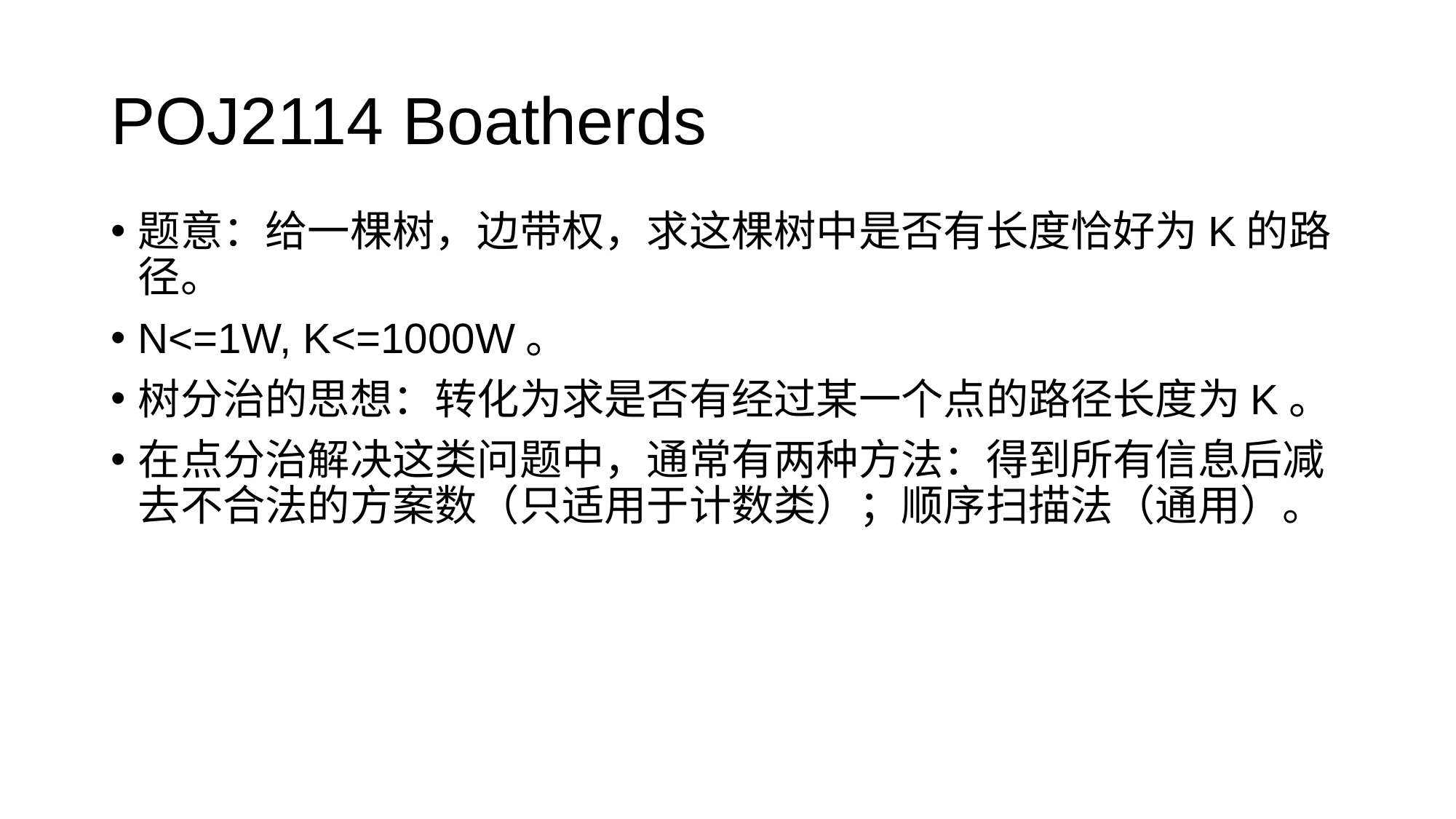

# POJ2114 Boatherds
题意：给一棵树，边带权，求这棵树中是否有长度恰好为K的路径。
N<=1W, K<=1000W。
树分治的思想：转化为求是否有经过某一个点的路径长度为K。
在点分治解决这类问题中，通常有两种方法：得到所有信息后减去不合法的方案数（只适用于计数类）；顺序扫描法（通用）。